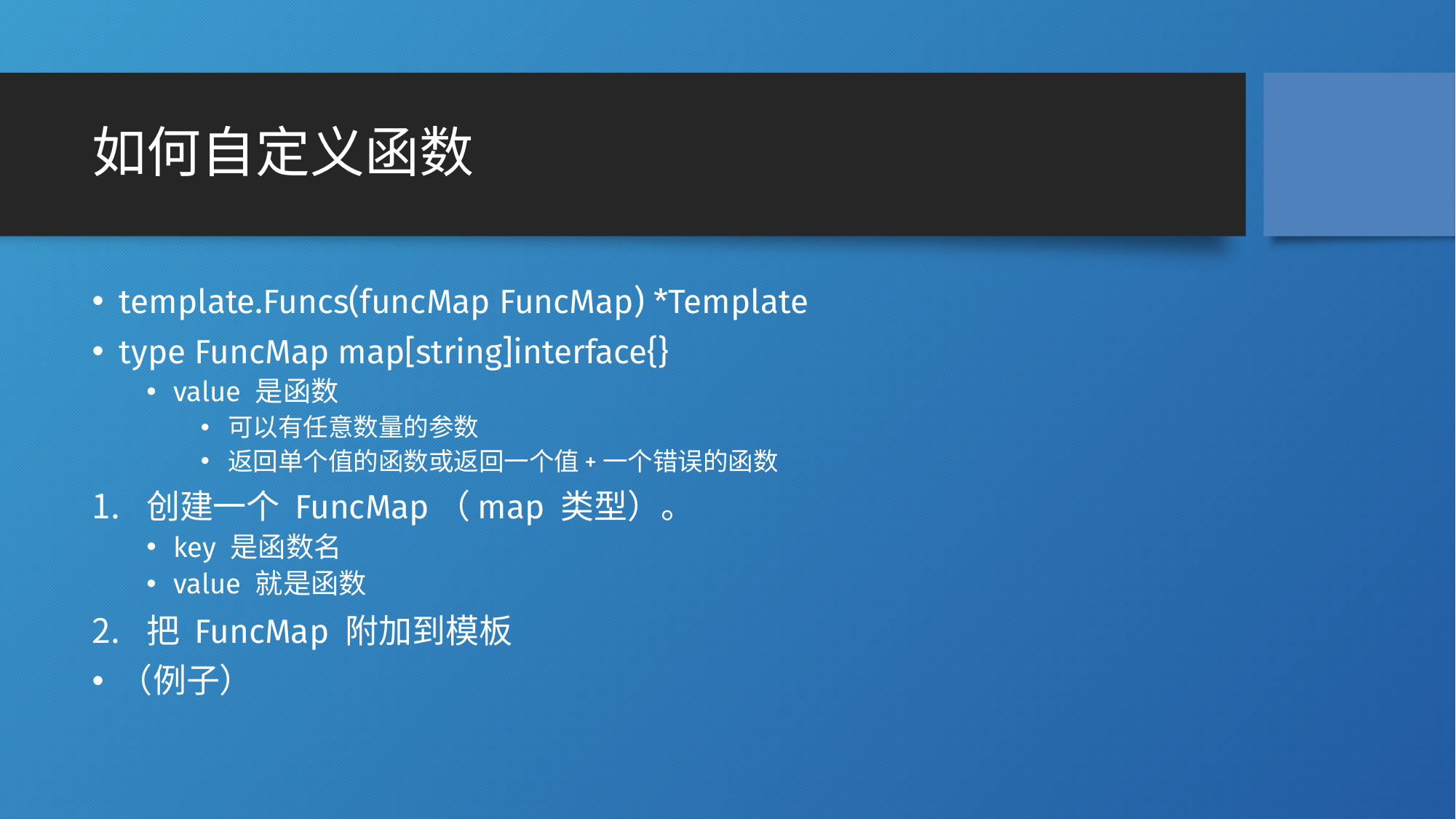

# 如何自定义函数
template.Funcs(funcMap FuncMap) *Template
type FuncMap map[string]interface{}
value 是函数
可以有任意数量的参数
返回单个值的函数或返回一个值+一个错误的函数
创建一个 FuncMap（map 类型）。
key 是函数名
value 就是函数
把 FuncMap 附加到模板
（例子）